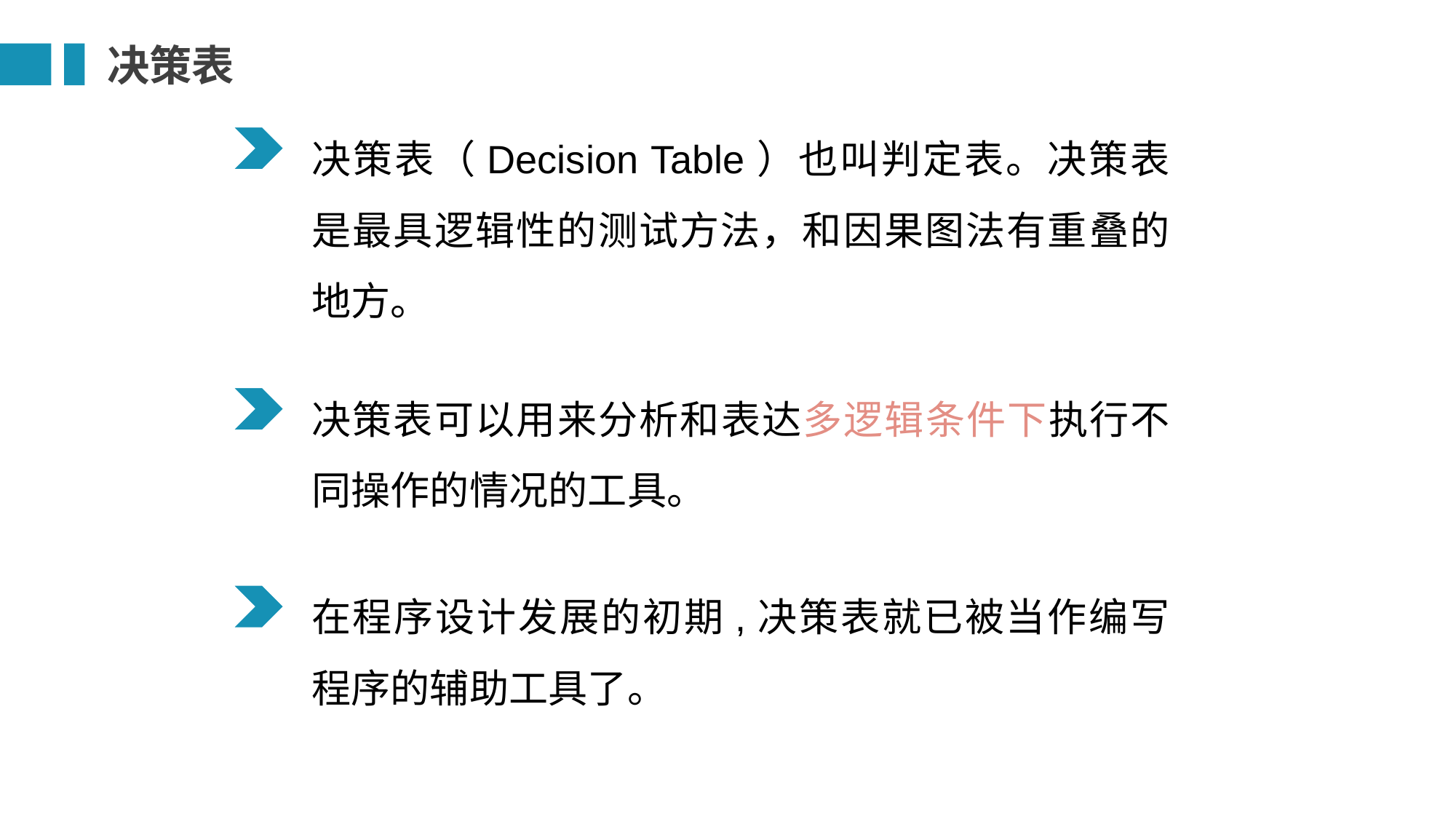

决策表

决策表（Decision Table）也叫判定表。决策表是最具逻辑性的测试方法，和因果图法有重叠的地方。

决策表可以用来分析和表达多逻辑条件下执行不同操作的情况的工具。

在程序设计发展的初期,决策表就已被当作编写程序的辅助工具了。

79